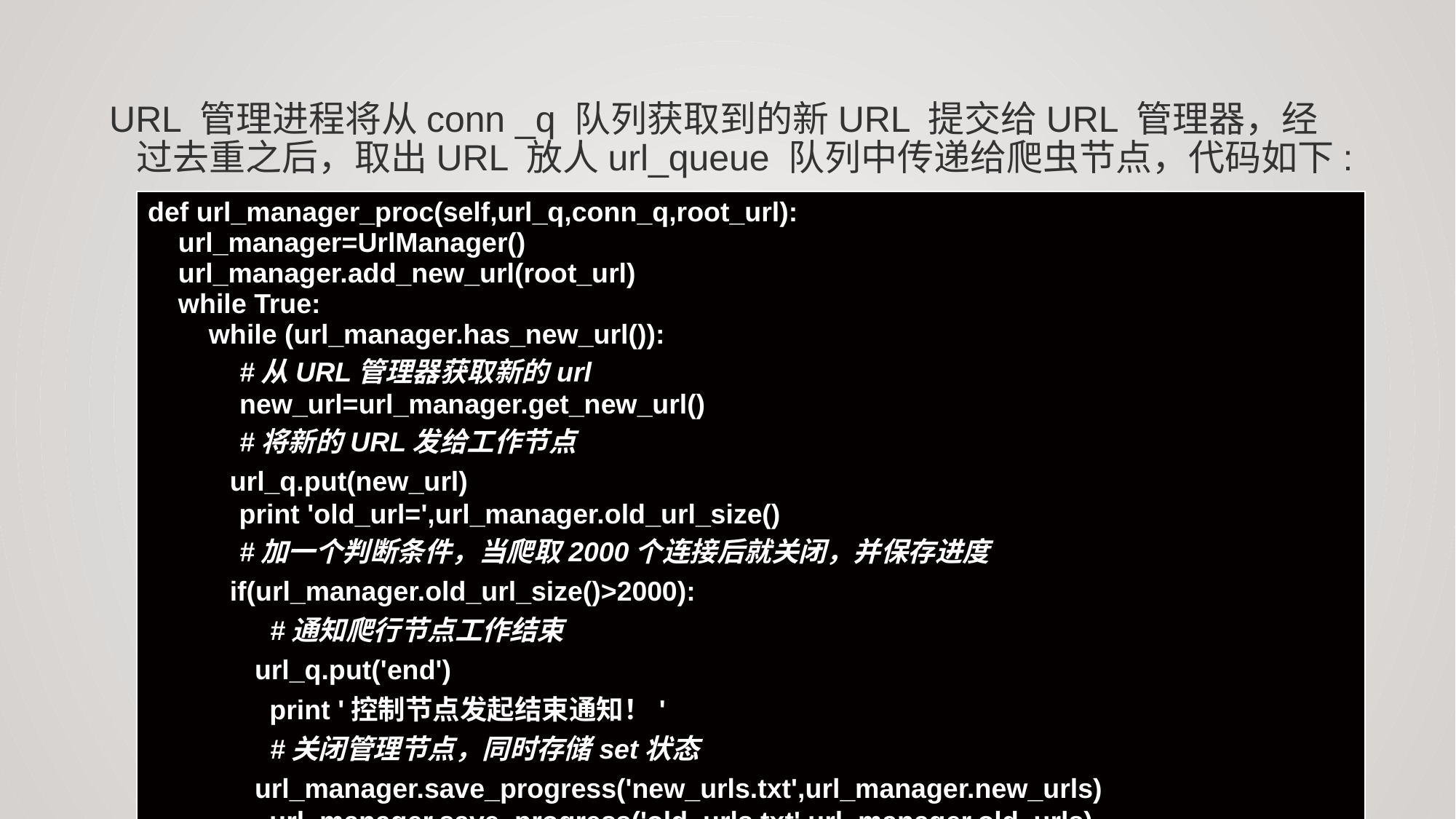

URL 管理进程将从conn _q 队列获取到的新URL 提交给URL 管理器，经过去重之后，取出URL 放人url_queue 队列中传递给爬虫节点，代码如下:

| def url\_manager\_proc(self,url\_q,conn\_q,root\_url): url\_manager=UrlManager() url\_manager.add\_new\_url(root\_url) while True: while (url\_manager.has\_new\_url()): #从URL管理器获取新的url new\_url=url\_manager.get\_new\_url() #将新的URL发给工作节点 url\_q.put(new\_url) print 'old\_url=',url\_manager.old\_url\_size() #加一个判断条件，当爬取2000个连接后就关闭，并保存进度 if(url\_manager.old\_url\_size()>2000): #通知爬行节点工作结束 url\_q.put('end') print '控制节点发起结束通知！' #关闭管理节点，同时存储set状态 url\_manager.save\_progress('new\_urls.txt',url\_manager.new\_urls) url\_manager.save\_progress('old\_urls.txt',url\_manager.old\_urls) return #将从result\_solve\_proc获取到的url添加到url管理器 try: if not conn\_q.empty(): urls=conn\_q.get() url\_manager.add\_new\_urls(urls) except BaseException,e: time.sleep(0.1)#延迟休息 |
| --- |